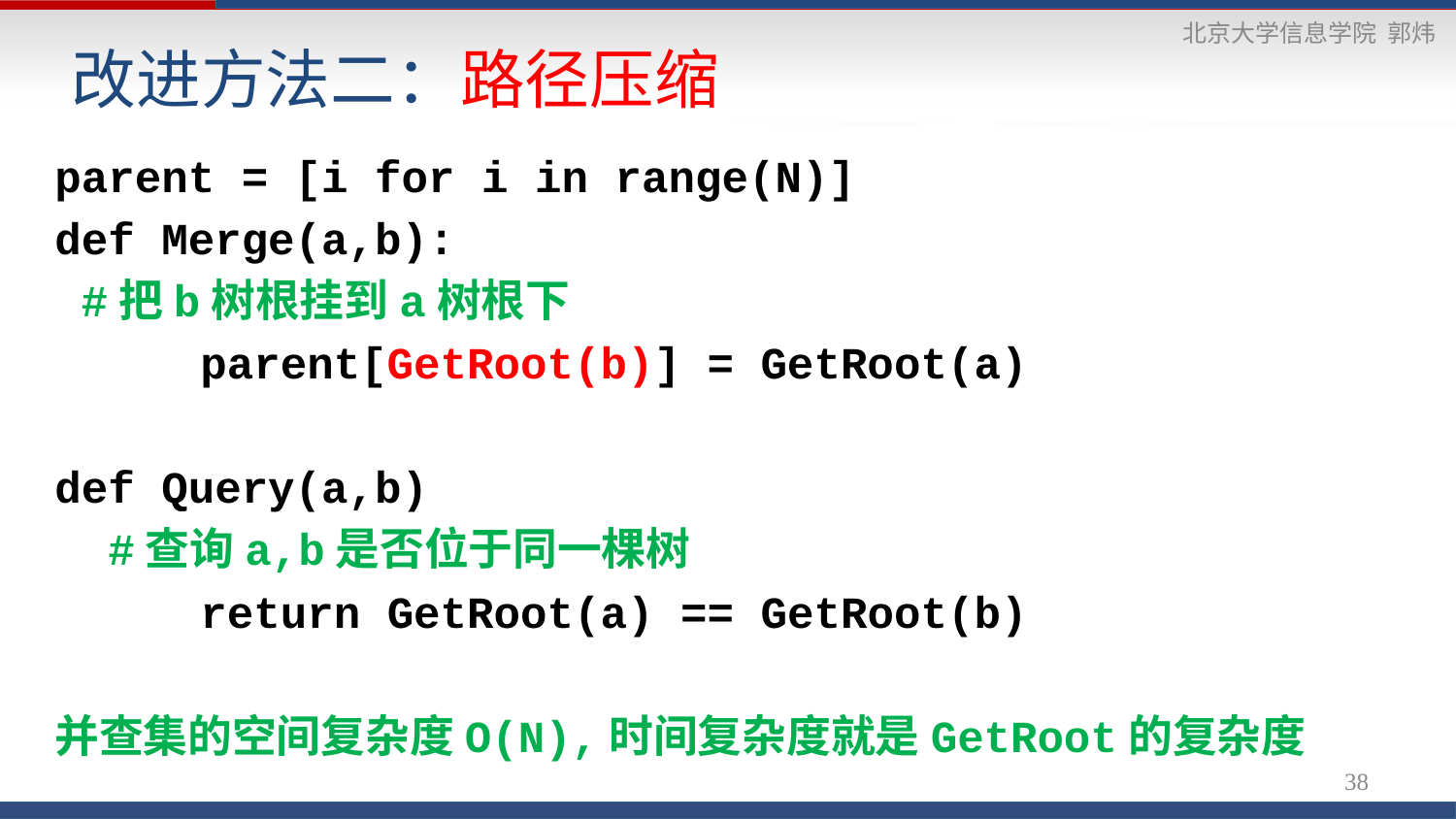

# 改进方法二：路径压缩
parent = [i for i in range(N)]
def Merge(a,b):
 #把b树根挂到a树根下
	parent[GetRoot(b)] = GetRoot(a)

def Query(a,b)
  #查询a,b是否位于同一棵树
	return GetRoot(a) == GetRoot(b)

并查集的空间复杂度O(N),时间复杂度就是GetRoot的复杂度

38